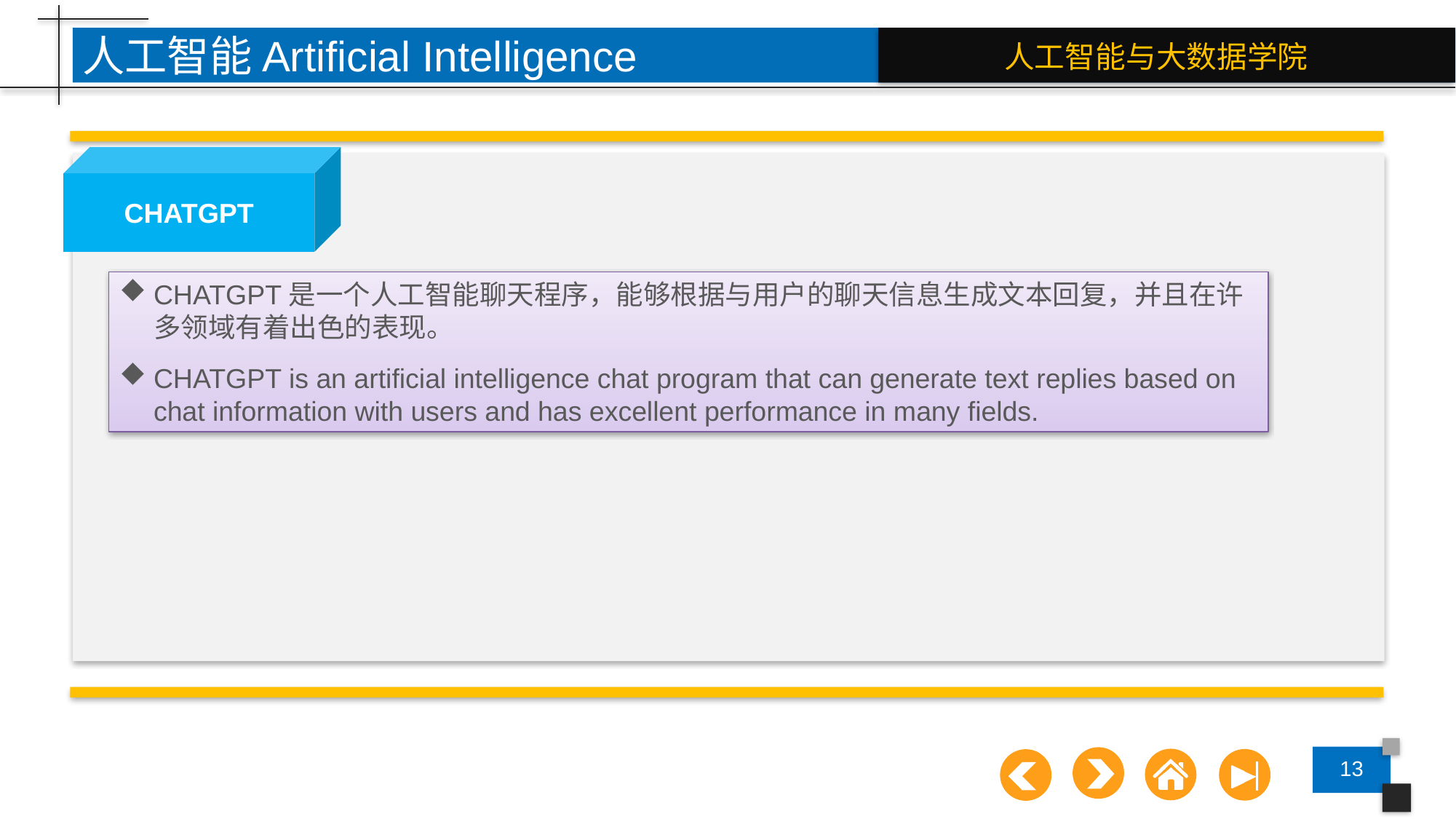

人工智能Artificial Intelligence
CHATGPT
CHATGPT是一个人工智能聊天程序，能够根据与用户的聊天信息生成文本回复，并且在许多领域有着出色的表现。
CHATGPT is an artificial intelligence chat program that can generate text replies based on chat information with users and has excellent performance in many fields.